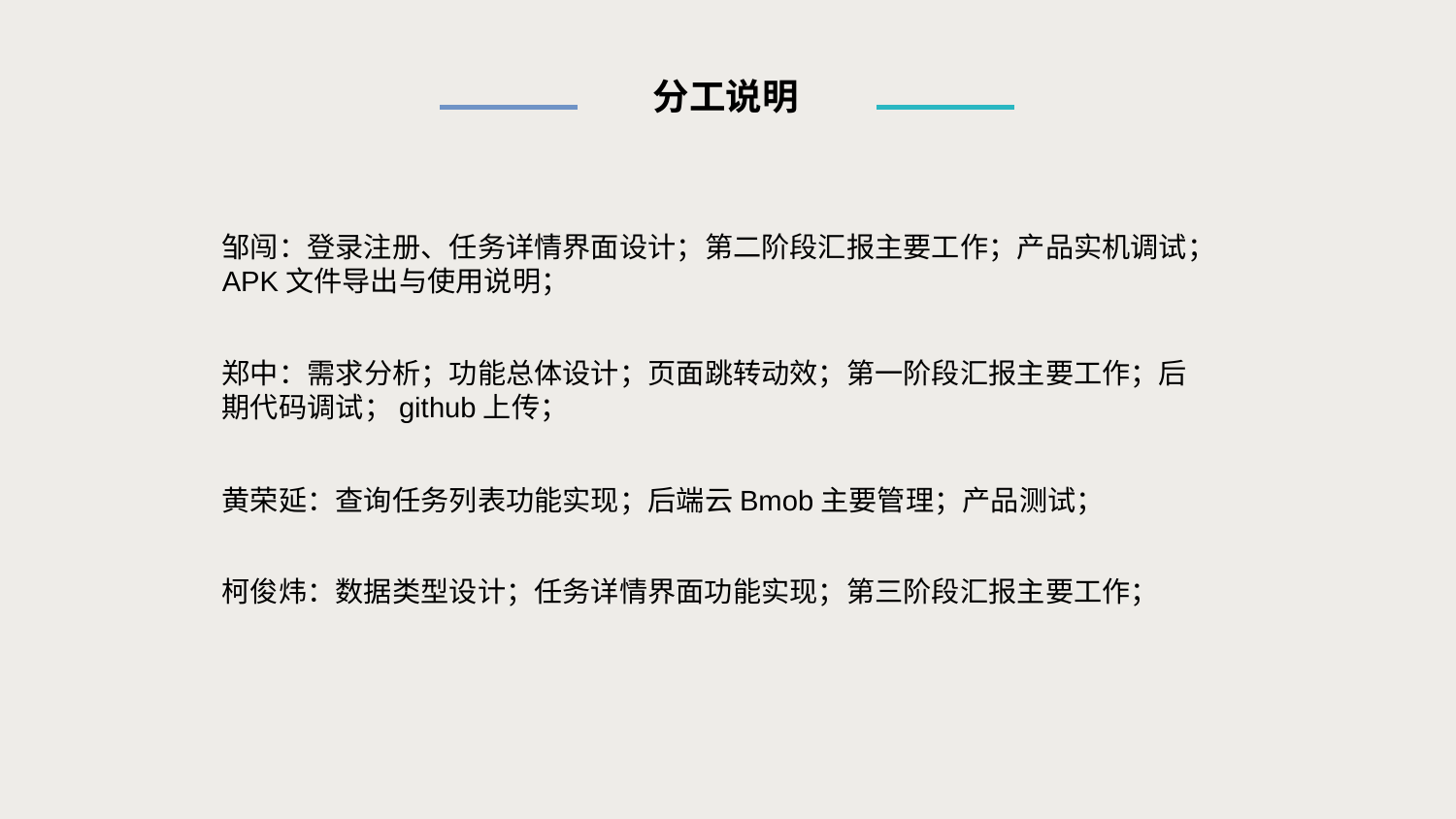

分工说明
邹闯：登录注册、任务详情界面设计；第二阶段汇报主要工作；产品实机调试；APK文件导出与使用说明；
郑中：需求分析；功能总体设计；页面跳转动效；第一阶段汇报主要工作；后期代码调试；github上传；
黄荣延：查询任务列表功能实现；后端云Bmob主要管理；产品测试；
柯俊炜：数据类型设计；任务详情界面功能实现；第三阶段汇报主要工作；